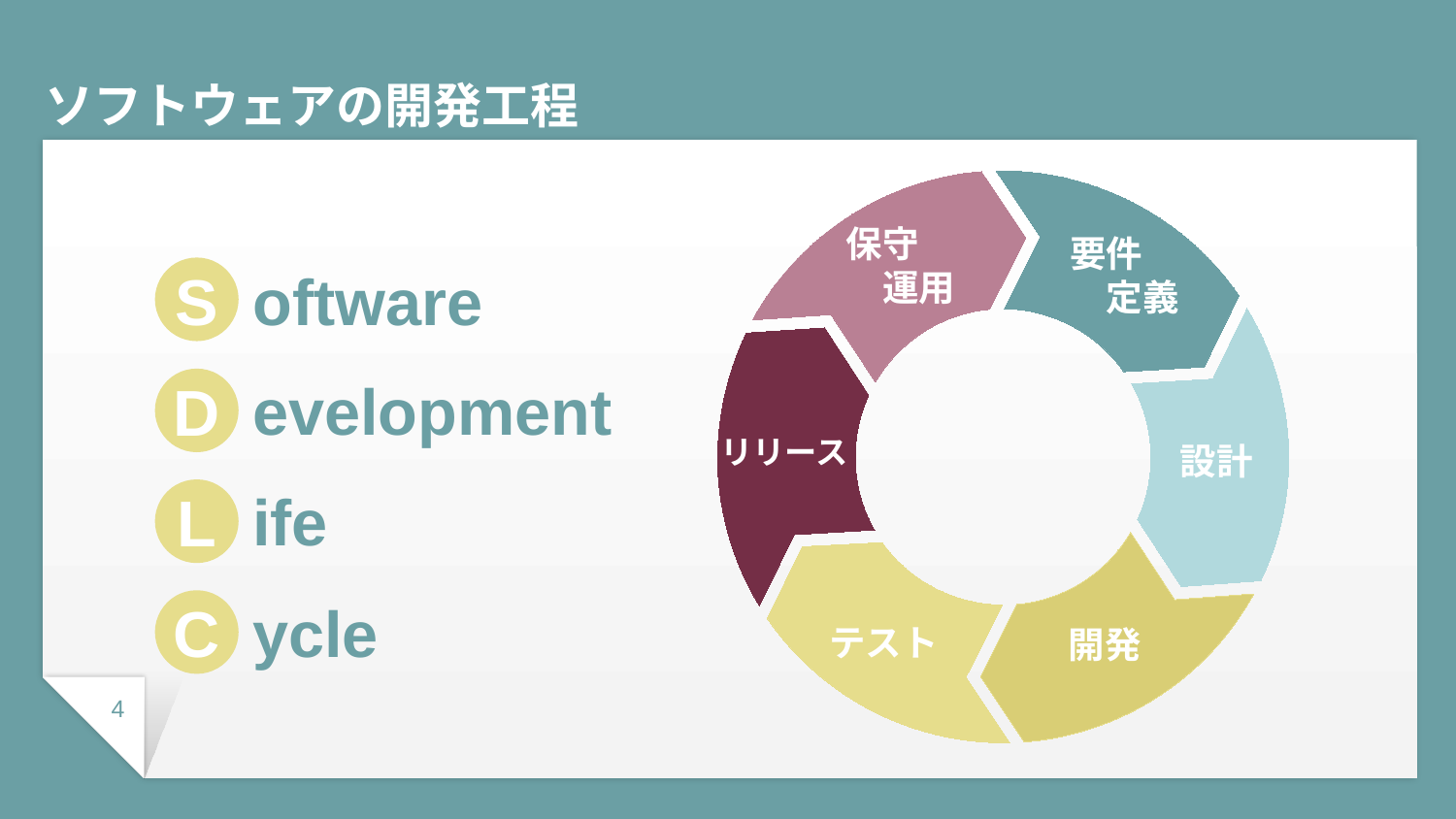

# ソフトウェアの開発工程

保守
　運用
oftware
S
要件
　定義
evelopment
D
リリース
設計
ife
L
ycle
C
テスト
開発
4